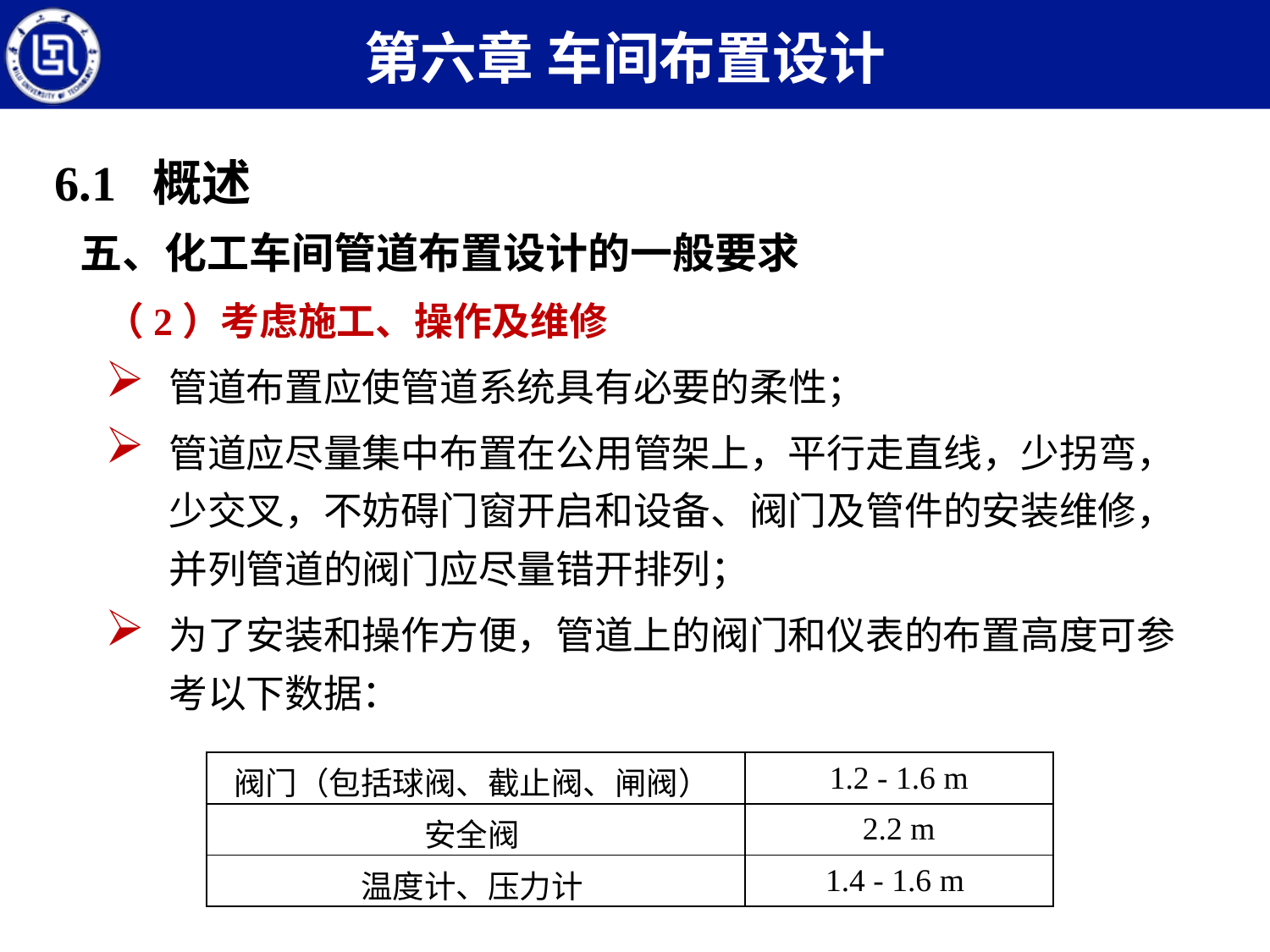

第六章 车间布置设计
6.1  概述
五、化工车间管道布置设计的一般要求
（2）考虑施工、操作及维修
管道布置应使管道系统具有必要的柔性；
管道应尽量集中布置在公用管架上，平行走直线，少拐弯，少交叉，不妨碍门窗开启和设备、阀门及管件的安装维修，并列管道的阀门应尽量错开排列；
为了安装和操作方便，管道上的阀门和仪表的布置高度可参考以下数据：
| 阀门（包括球阀、截止阀、闸阀） | 1.2 - 1.6 m |
| --- | --- |
| 安全阀 | 2.2 m |
| 温度计、压力计 | 1.4 - 1.6 m |